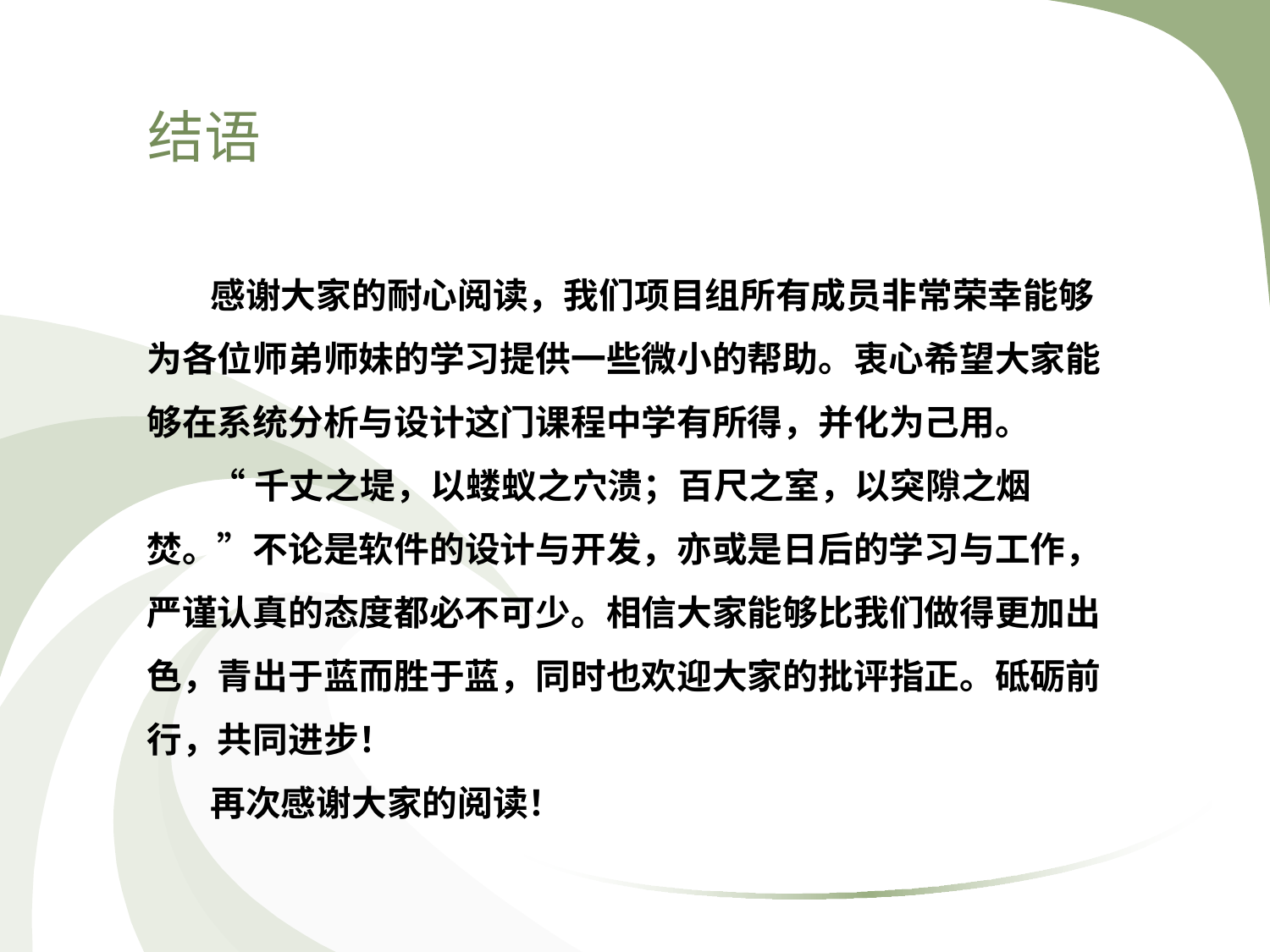

# 结语
感谢大家的耐心阅读，我们项目组所有成员非常荣幸能够为各位师弟师妹的学习提供一些微小的帮助。衷心希望大家能够在系统分析与设计这门课程中学有所得，并化为己用。
“千丈之堤，以蝼蚁之穴溃；百尺之室，以突隙之烟焚。”不论是软件的设计与开发，亦或是日后的学习与工作，严谨认真的态度都必不可少。相信大家能够比我们做得更加出色，青出于蓝而胜于蓝，同时也欢迎大家的批评指正。砥砺前行，共同进步！
再次感谢大家的阅读！